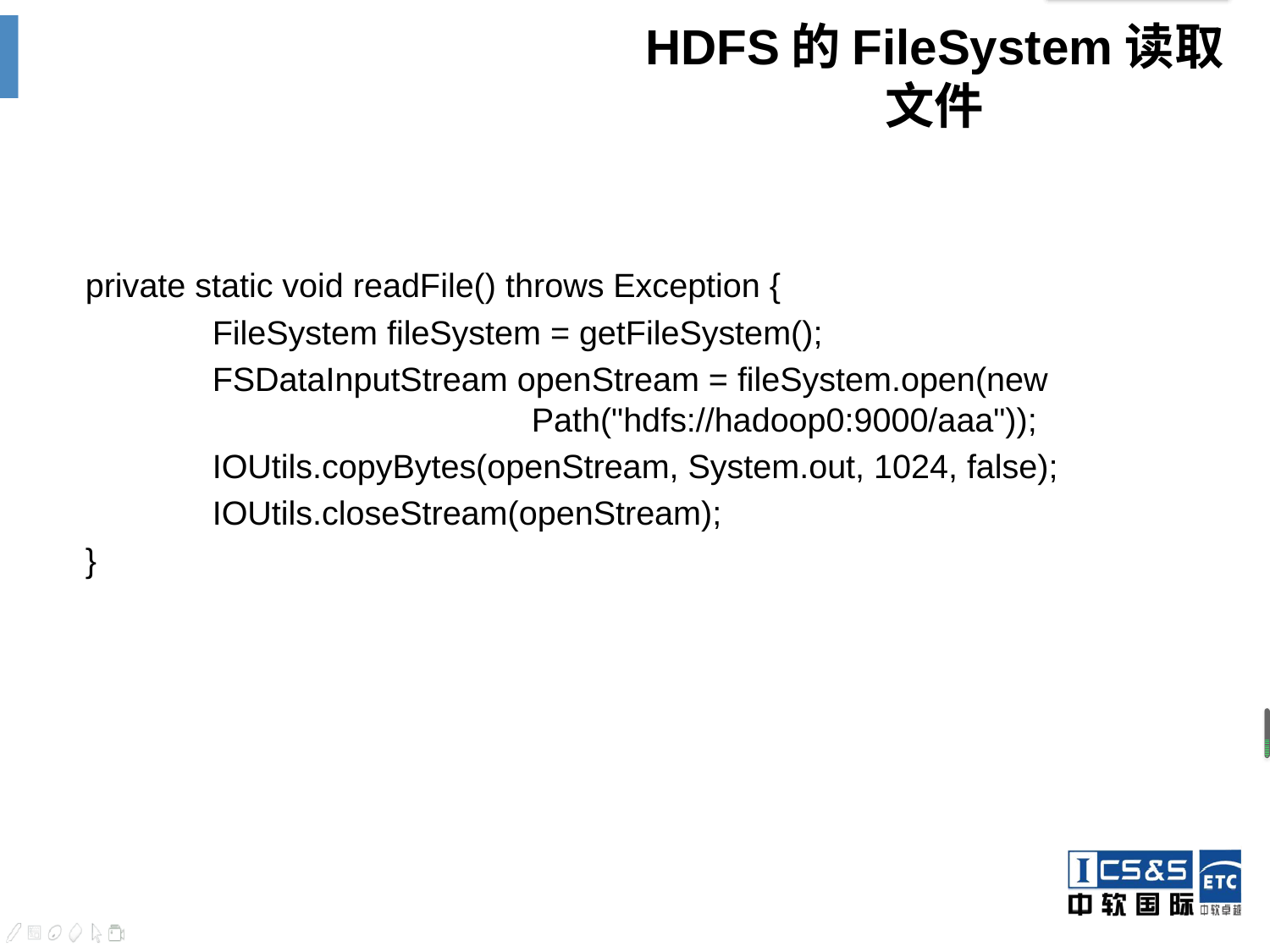

# HDFS的FileSystem读取文件
	private static void readFile() throws Exception {
		FileSystem fileSystem = getFileSystem();
		FSDataInputStream openStream = fileSystem.open(new    　　　　　　　　　　　　　　　　　     Path("hdfs://hadoop0:9000/aaa"));
		IOUtils.copyBytes(openStream, System.out, 1024, false);
		IOUtils.closeStream(openStream);
	}